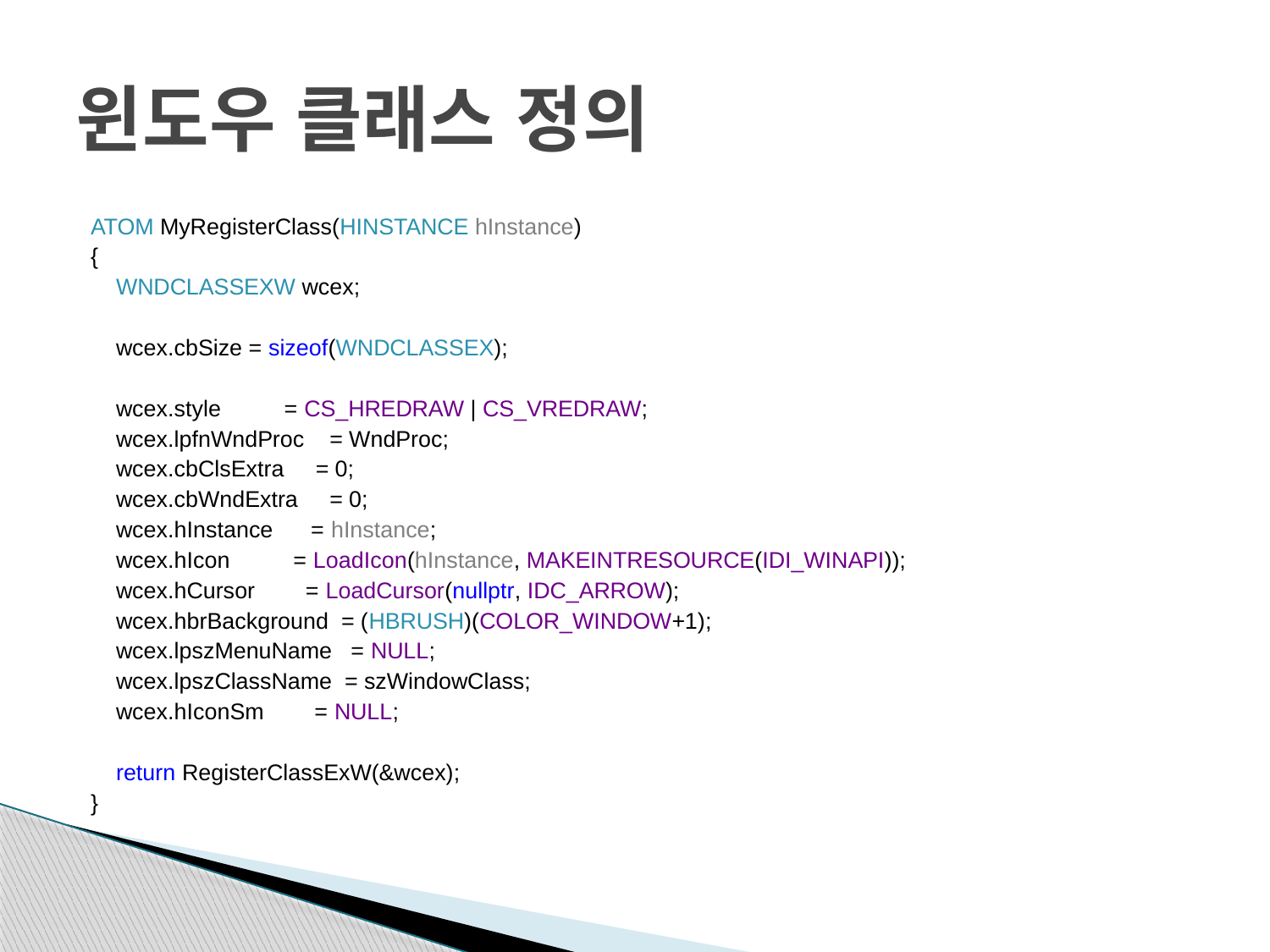

# 윈도우 클래스 정의
ATOM MyRegisterClass(HINSTANCE hInstance)
{
    WNDCLASSEXW wcex;

    wcex.cbSize = sizeof(WNDCLASSEX);

    wcex.style          = CS_HREDRAW | CS_VREDRAW;
    wcex.lpfnWndProc    = WndProc;
    wcex.cbClsExtra     = 0;
    wcex.cbWndExtra     = 0;
    wcex.hInstance      = hInstance;
    wcex.hIcon          = LoadIcon(hInstance, MAKEINTRESOURCE(IDI_WINAPI));
    wcex.hCursor        = LoadCursor(nullptr, IDC_ARROW);
    wcex.hbrBackground  = (HBRUSH)(COLOR_WINDOW+1);
    wcex.lpszMenuName   = NULL;
    wcex.lpszClassName  = szWindowClass;
    wcex.hIconSm        = NULL;

    return RegisterClassExW(&wcex);
}